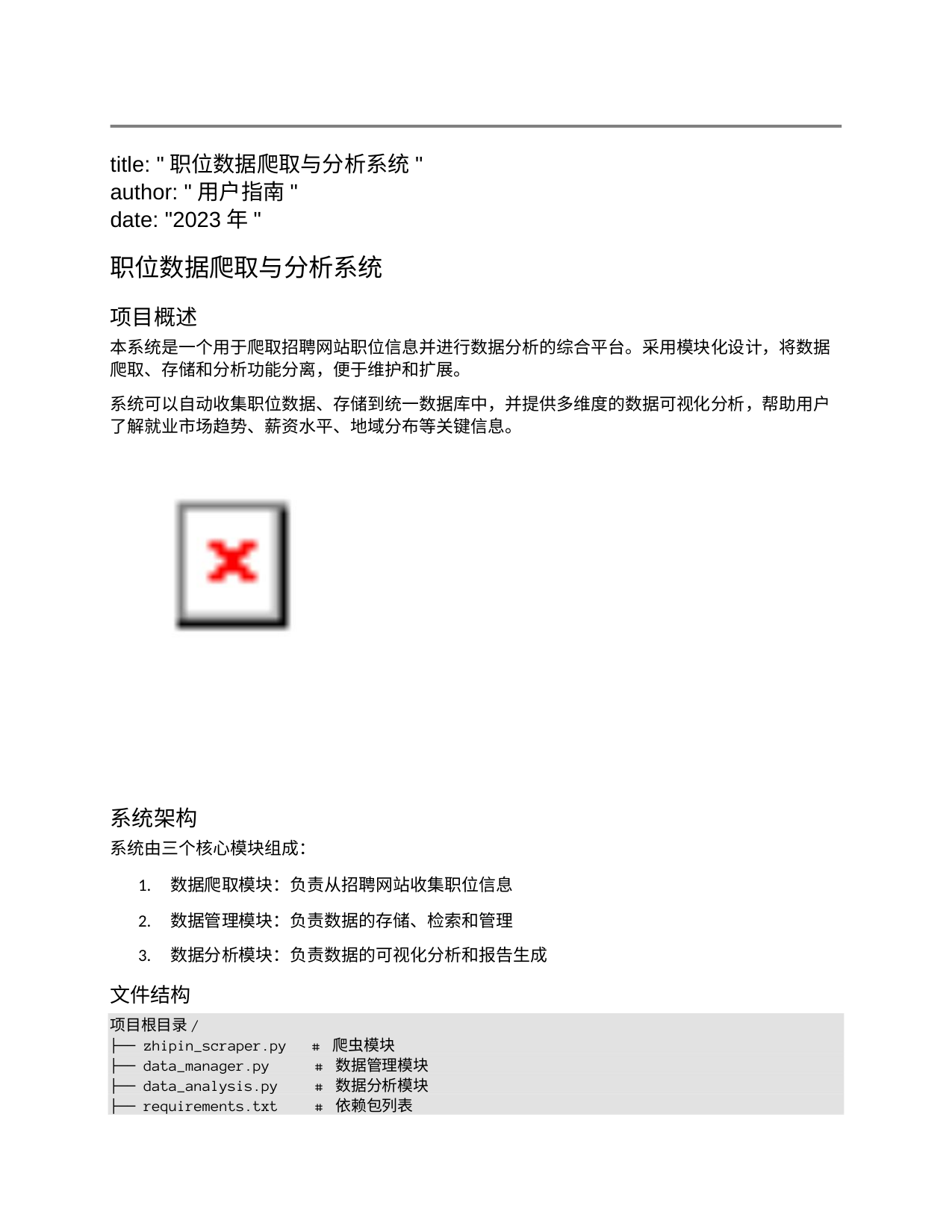

title: "职位数据爬取与分析系统"
author: "用户指南"
date: "2023年"
职位数据爬取与分析系统
项目概述
本系统是一个用于爬取招聘网站职位信息并进行数据分析的综合平台。采用模块化设计，将数据
爬取、存储和分析功能分离，便于维护和扩展。
系统可以自动收集职位数据、存储到统一数据库中，并提供多维度的数据可视化分析，帮助用户
了解就业市场趋势、薪资水平、地域分布等关键信息。

系统架构
系统由三个核心模块组成：
1. 数据爬取模块：负责从招聘网站收集职位信息
2. 数据管理模块：负责数据的存储、检索和管理
3. 数据分析模块：负责数据的可视化分析和报告生成
文件结构

项目根目录/
├── zhipin_scraper.py # 爬虫模块
├── data_manager.py
├── data_analysis.py
├── requirements.txt
# 数据管理模块
# 数据分析模块
# 依赖包列表